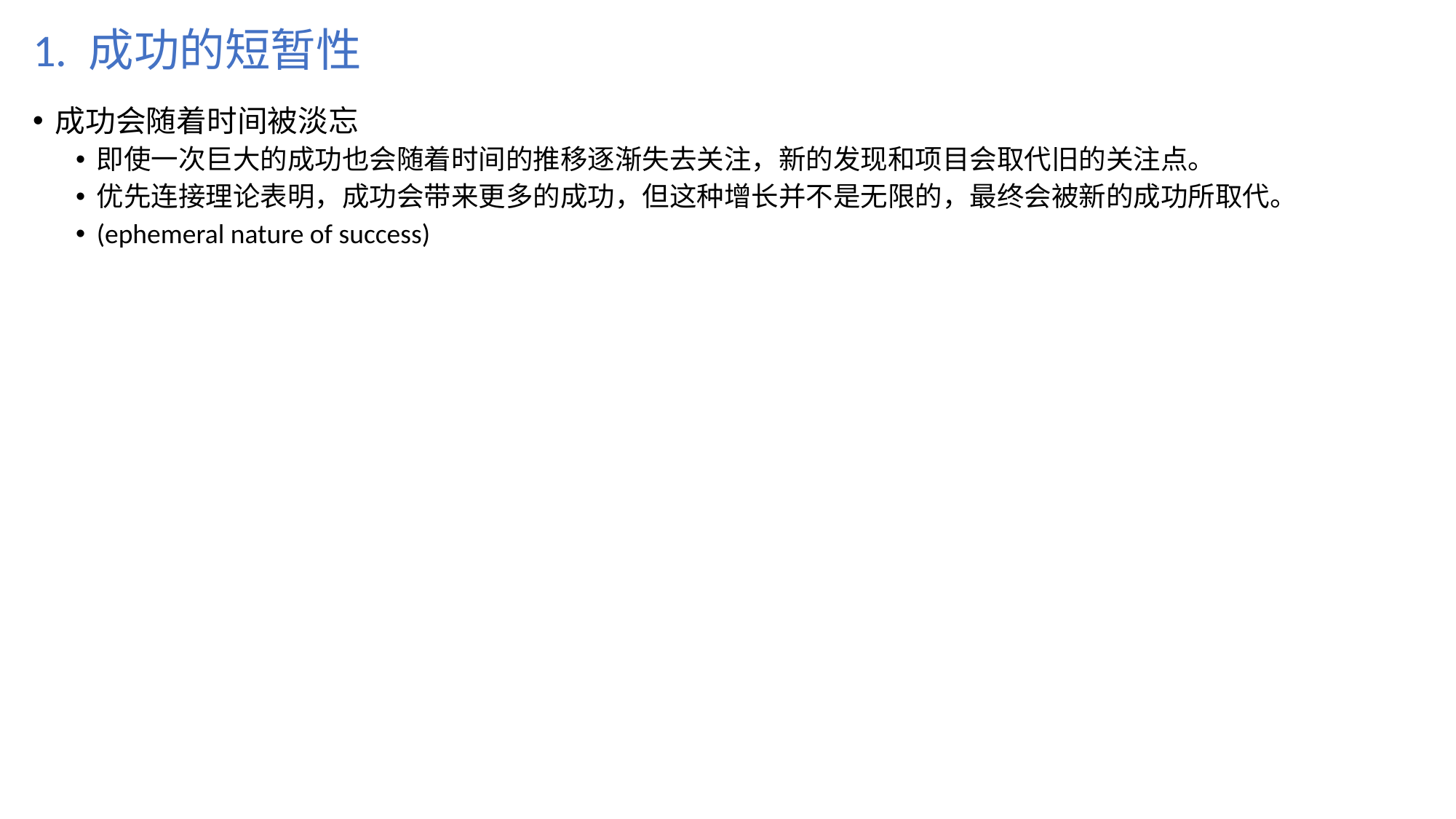

# 1. 成功的短暂性
成功会随着时间被淡忘
即使一次巨大的成功也会随着时间的推移逐渐失去关注，新的发现和项目会取代旧的关注点。
优先连接理论表明，成功会带来更多的成功，但这种增长并不是无限的，最终会被新的成功所取代。
(ephemeral nature of success)